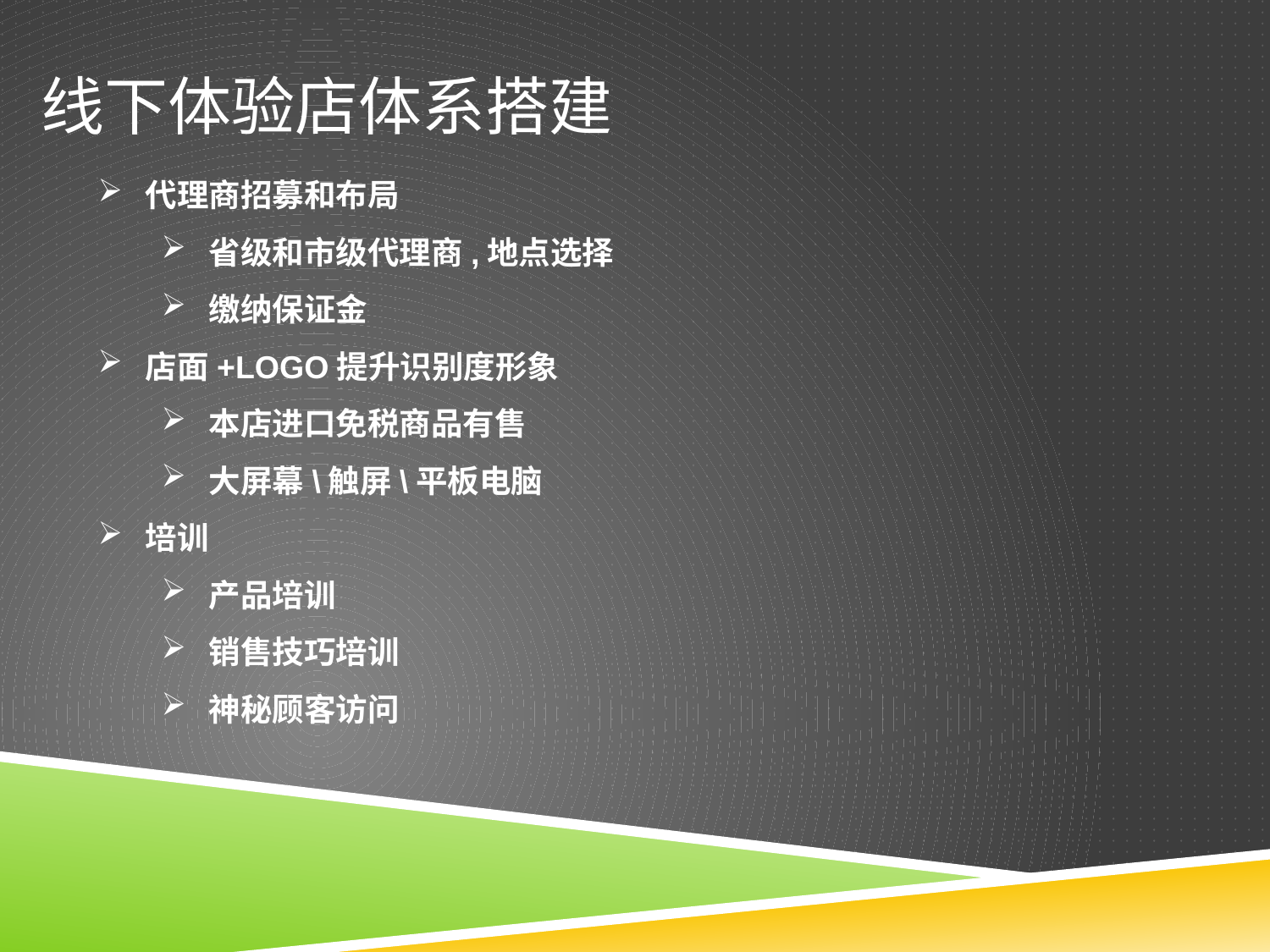

线下体验店体系搭建
代理商招募和布局
省级和市级代理商,地点选择
缴纳保证金
店面+LOGO提升识别度形象
本店进口免税商品有售
大屏幕\触屏\平板电脑
培训
产品培训
销售技巧培训
神秘顾客访问